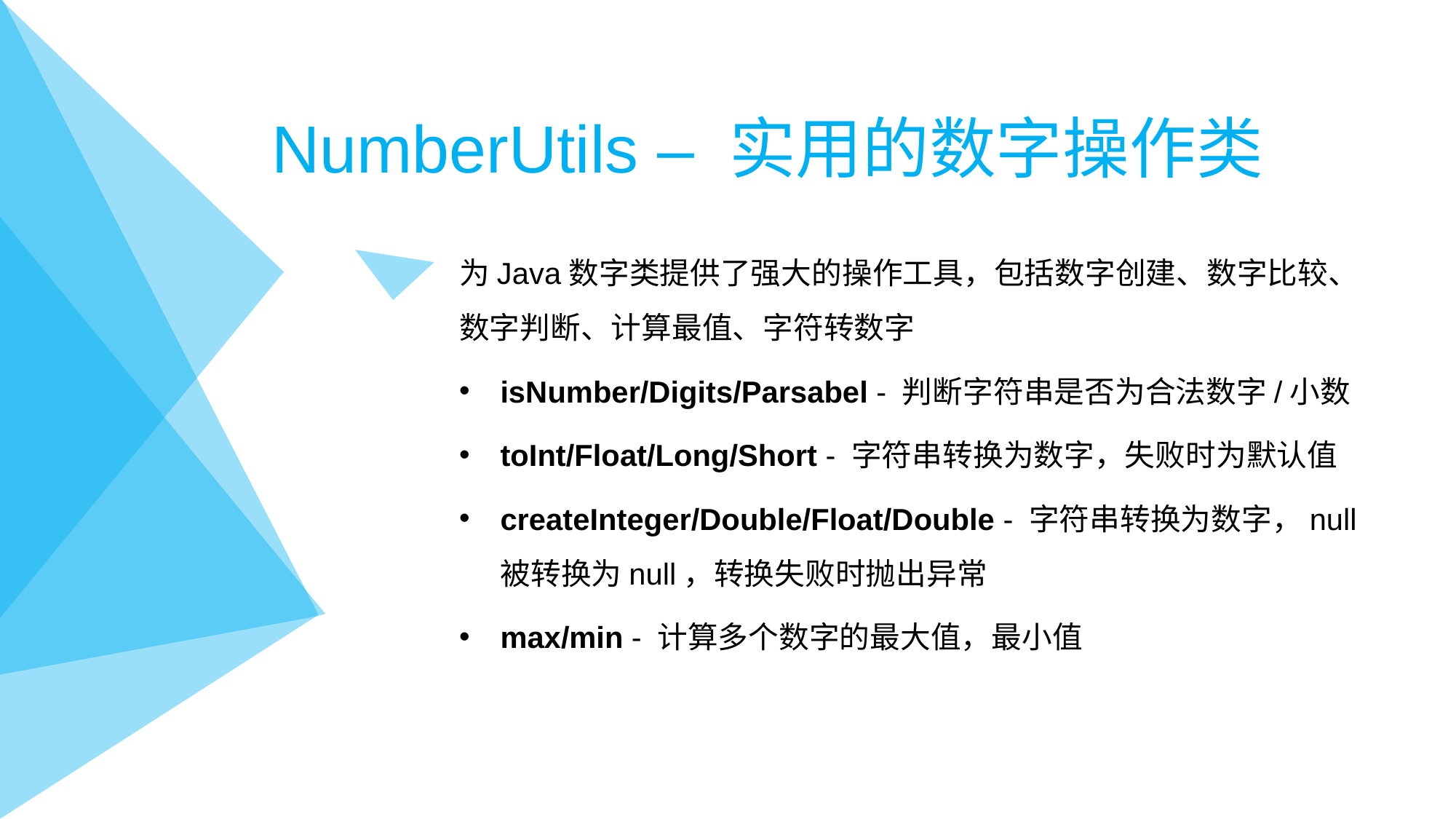

# NumberUtils – 实用的数字操作类
为Java数字类提供了强大的操作工具，包括数字创建、数字比较、数字判断、计算最值、字符转数字
isNumber/Digits/Parsabel - 判断字符串是否为合法数字/小数
toInt/Float/Long/Short - 字符串转换为数字，失败时为默认值
createInteger/Double/Float/Double - 字符串转换为数字，null被转换为null，转换失败时抛出异常
max/min - 计算多个数字的最大值，最小值